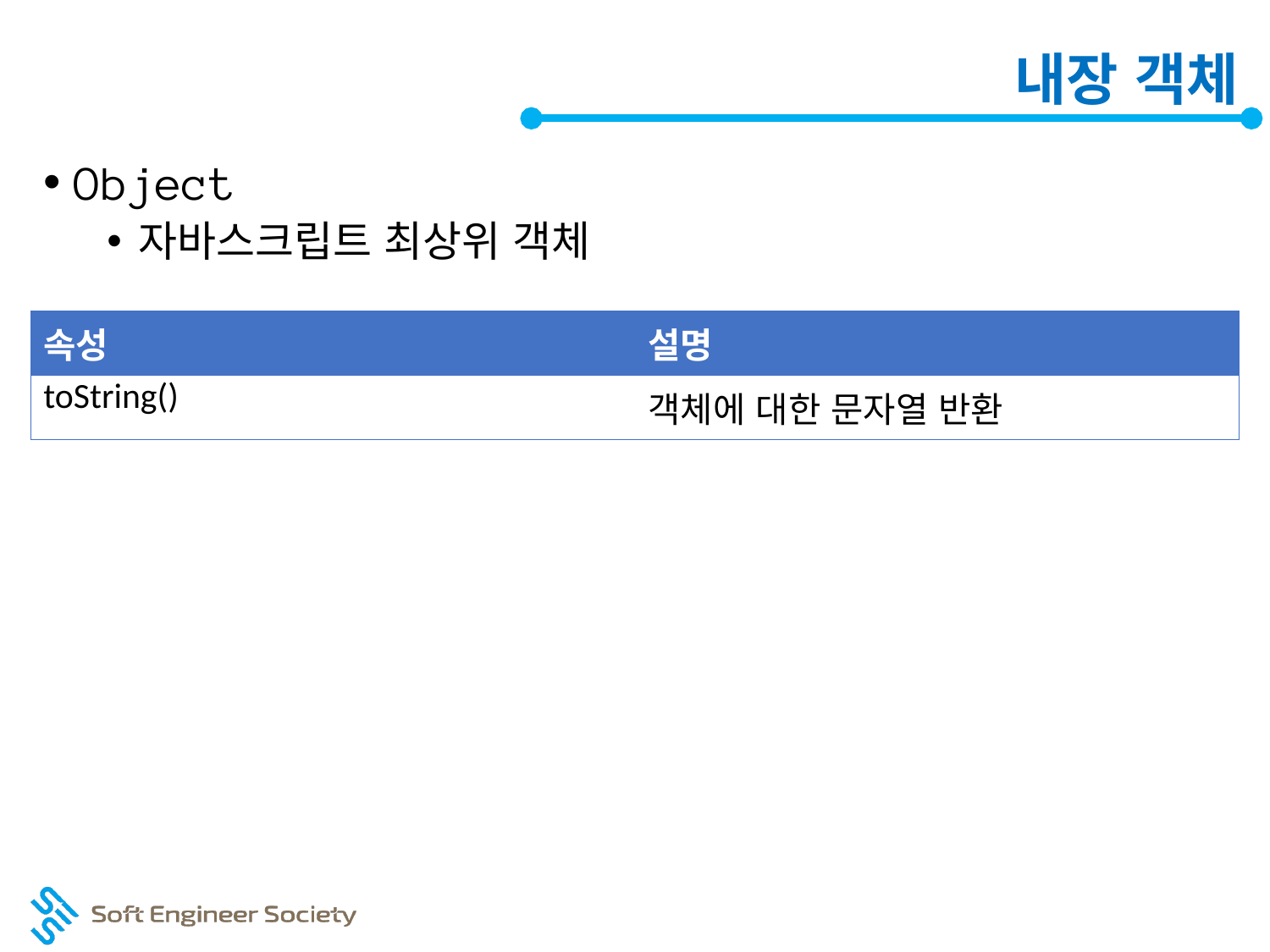

# 내장 객체
Object
자바스크립트 최상위 객체
| 속성 | 설명 |
| --- | --- |
| toString() | 객체에 대한 문자열 반환 |